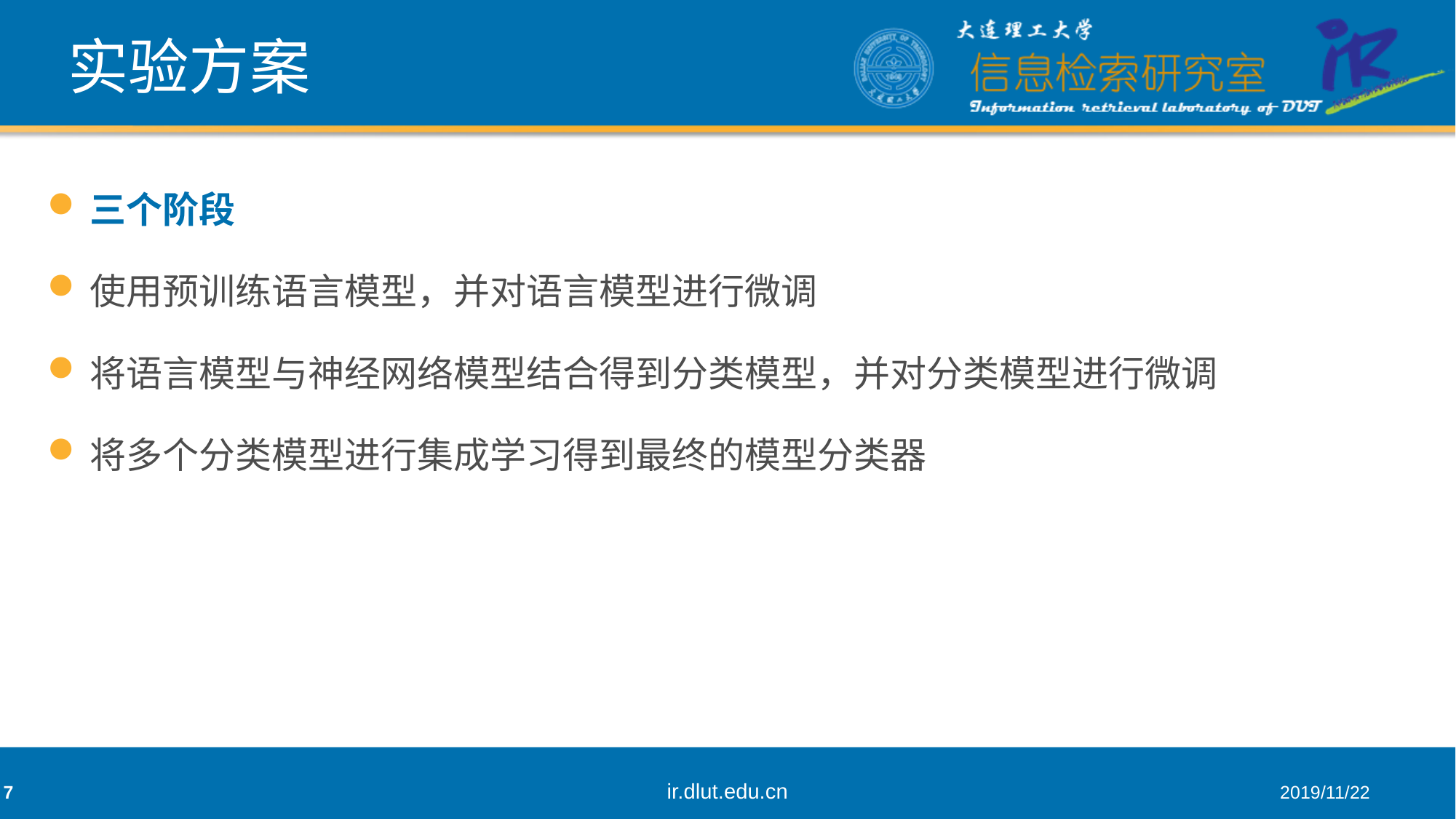

# 实验方案
三个阶段
使用预训练语言模型，并对语言模型进行微调
将语言模型与神经网络模型结合得到分类模型，并对分类模型进行微调
将多个分类模型进行集成学习得到最终的模型分类器